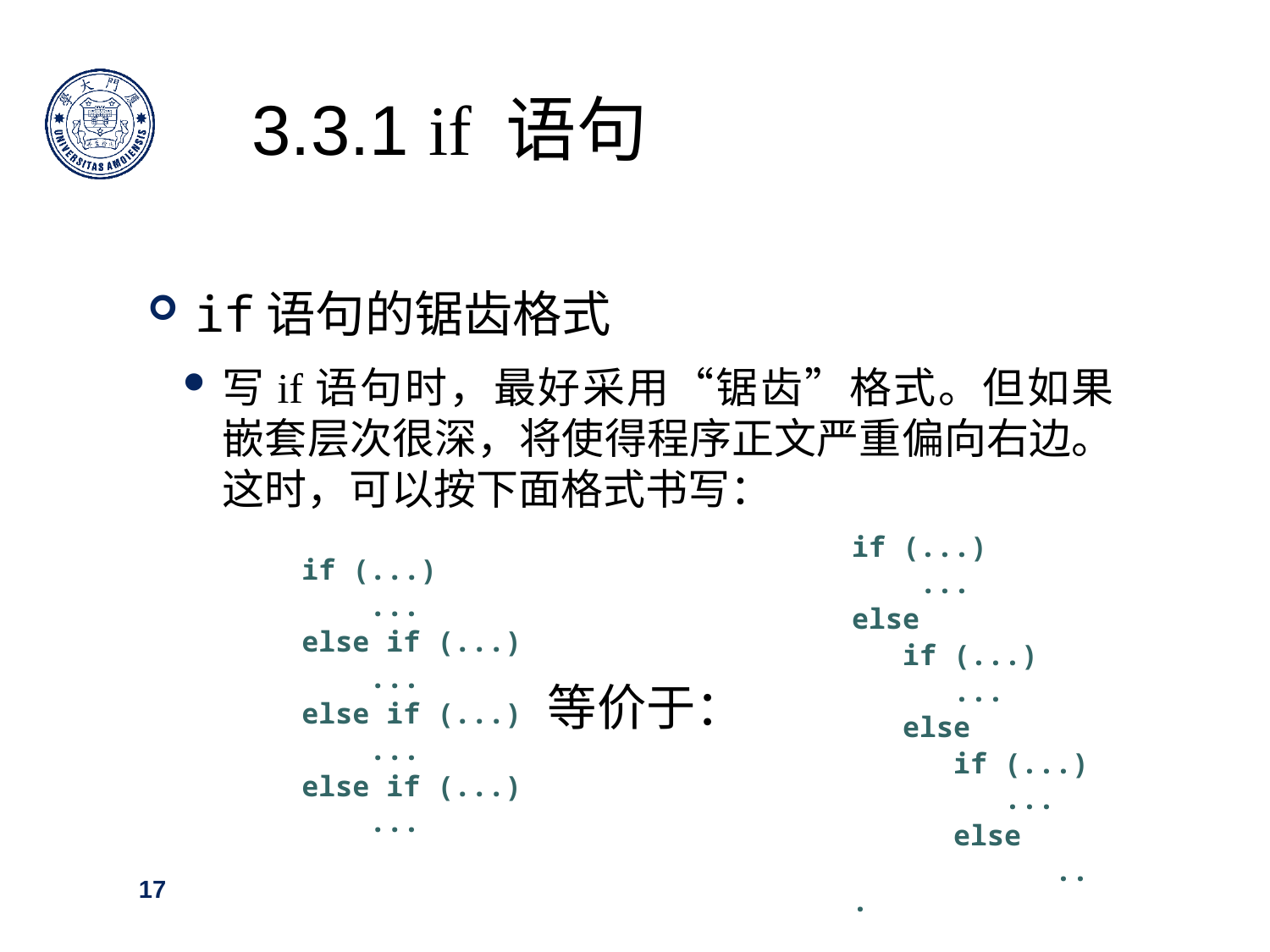

# 3.3.1 if 语句
if语句的锯齿格式
写if语句时，最好采用“锯齿”格式。但如果嵌套层次很深，将使得程序正文严重偏向右边。这时，可以按下面格式书写：
if (...)
    ...
else
   if (...)
      ...
   else
      if (...)
         ...
      else
            ...
if (...)
    ...
else if (...)
    ...
else if (...)
    ...
else if (...)
    ...
等价于：
17